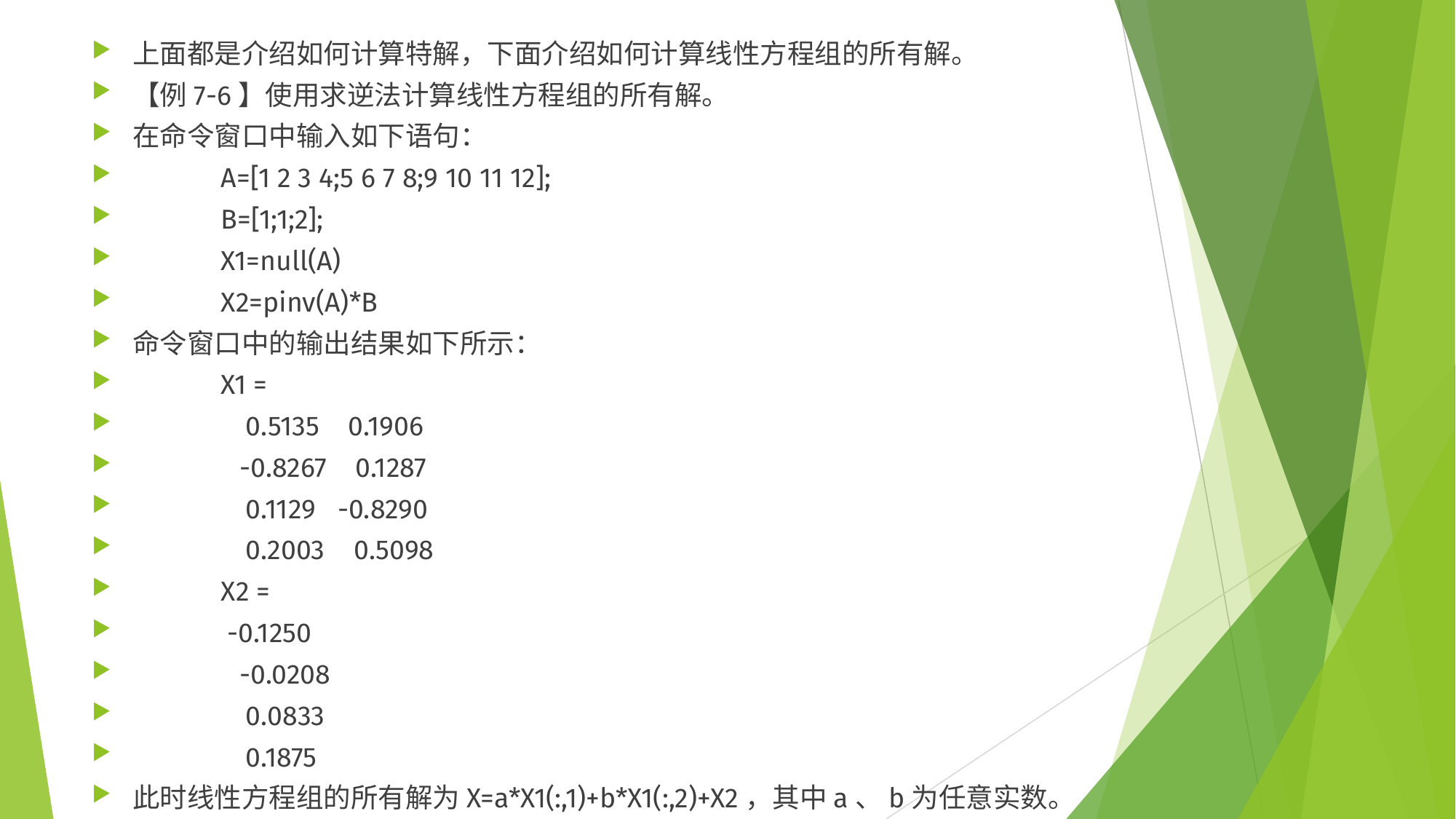

上面都是介绍如何计算特解，下面介绍如何计算线性方程组的所有解。
【例7-6】使用求逆法计算线性方程组的所有解。
在命令窗口中输入如下语句：
　　　A=[1 2 3 4;5 6 7 8;9 10 11 12];
　　　B=[1;1;2];
　　　X1=null(A)
　　　X2=pinv(A)*B
命令窗口中的输出结果如下所示：
　　　X1 =
　　　    0.5135    0.1906
　　　   -0.8267    0.1287
　　　    0.1129   -0.8290
　　　    0.2003    0.5098
　　　X2 =
             -0.1250
　　　   -0.0208
　　　    0.0833
　　　    0.1875
此时线性方程组的所有解为X=a*X1(:,1)+b*X1(:,2)+X2，其中a、b为任意实数。